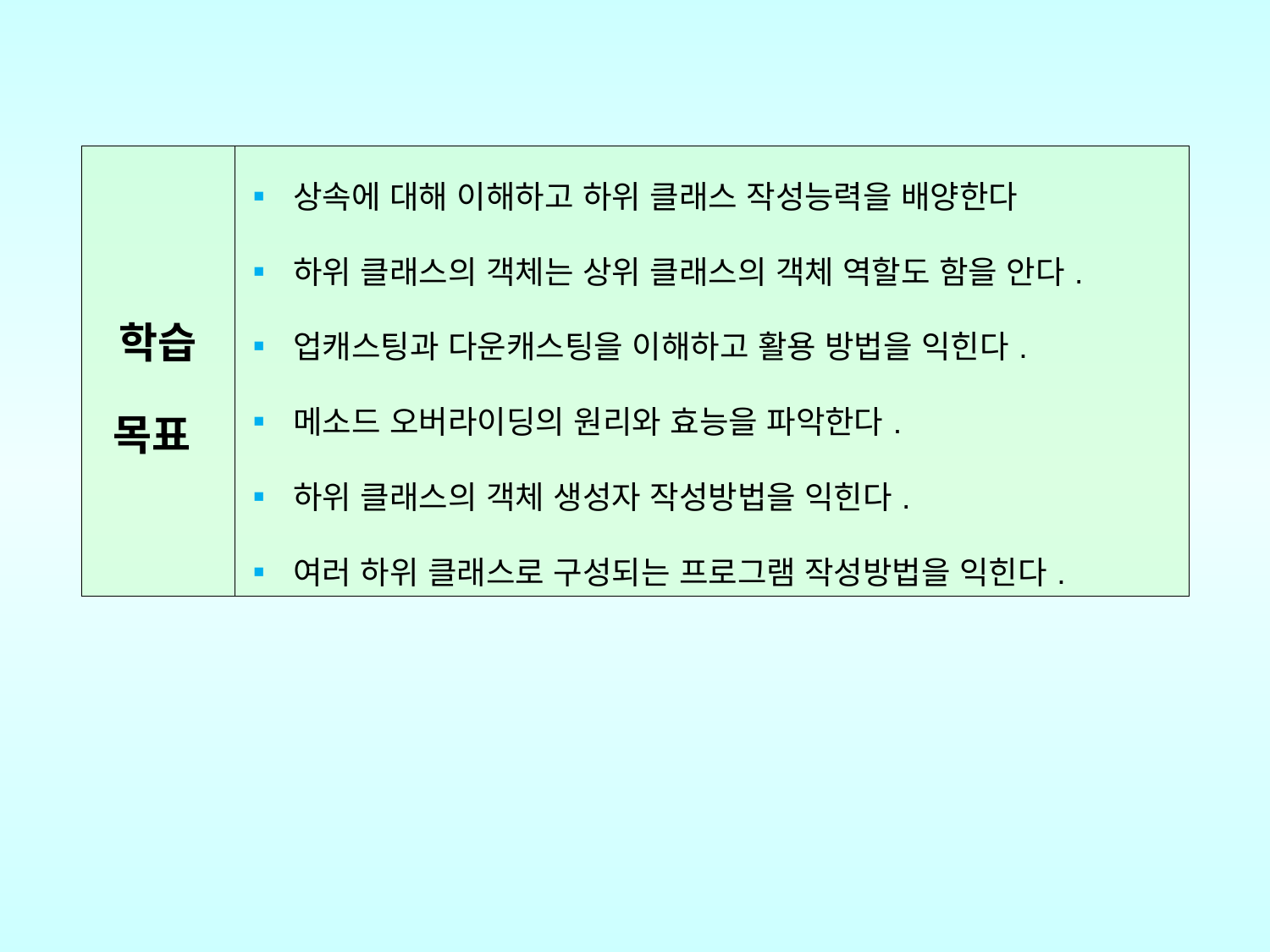

| 학습 목표 | ▪ 상속에 대해 이해하고 하위 클래스 작성능력을 배양한다 ▪ 하위 클래스의 객체는 상위 클래스의 객체 역할도 함을 안다. ▪ 업캐스팅과 다운캐스팅을 이해하고 활용 방법을 익힌다. ▪ 메소드 오버라이딩의 원리와 효능을 파악한다. ▪ 하위 클래스의 객체 생성자 작성방법을 익힌다. ▪ 여러 하위 클래스로 구성되는 프로그램 작성방법을 익힌다. |
| --- | --- |